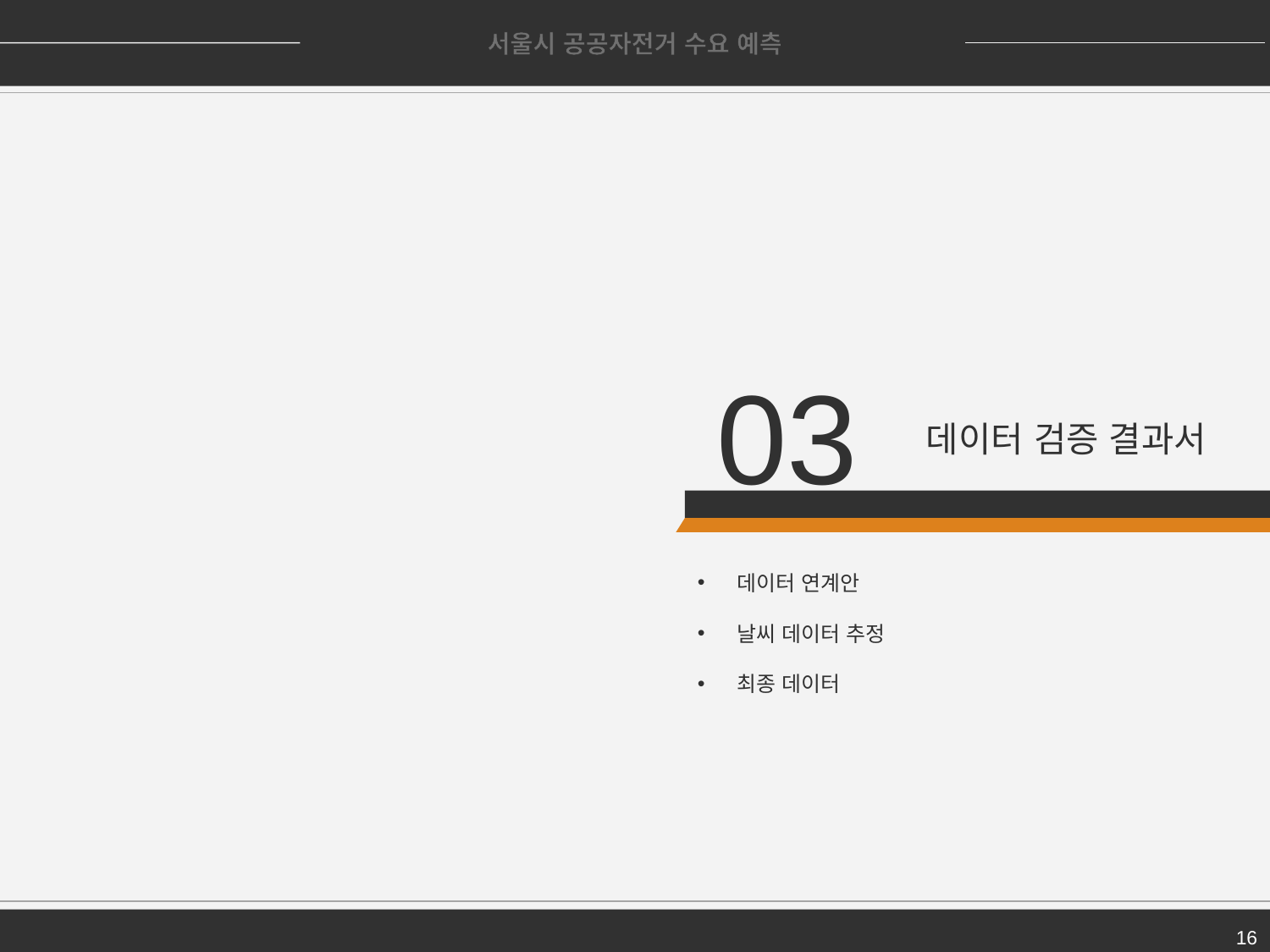

서울시 공공자전거 수요 예측
03
데이터 검증 결과서

데이터 연계안

날씨 데이터 추정

최종 데이터

16